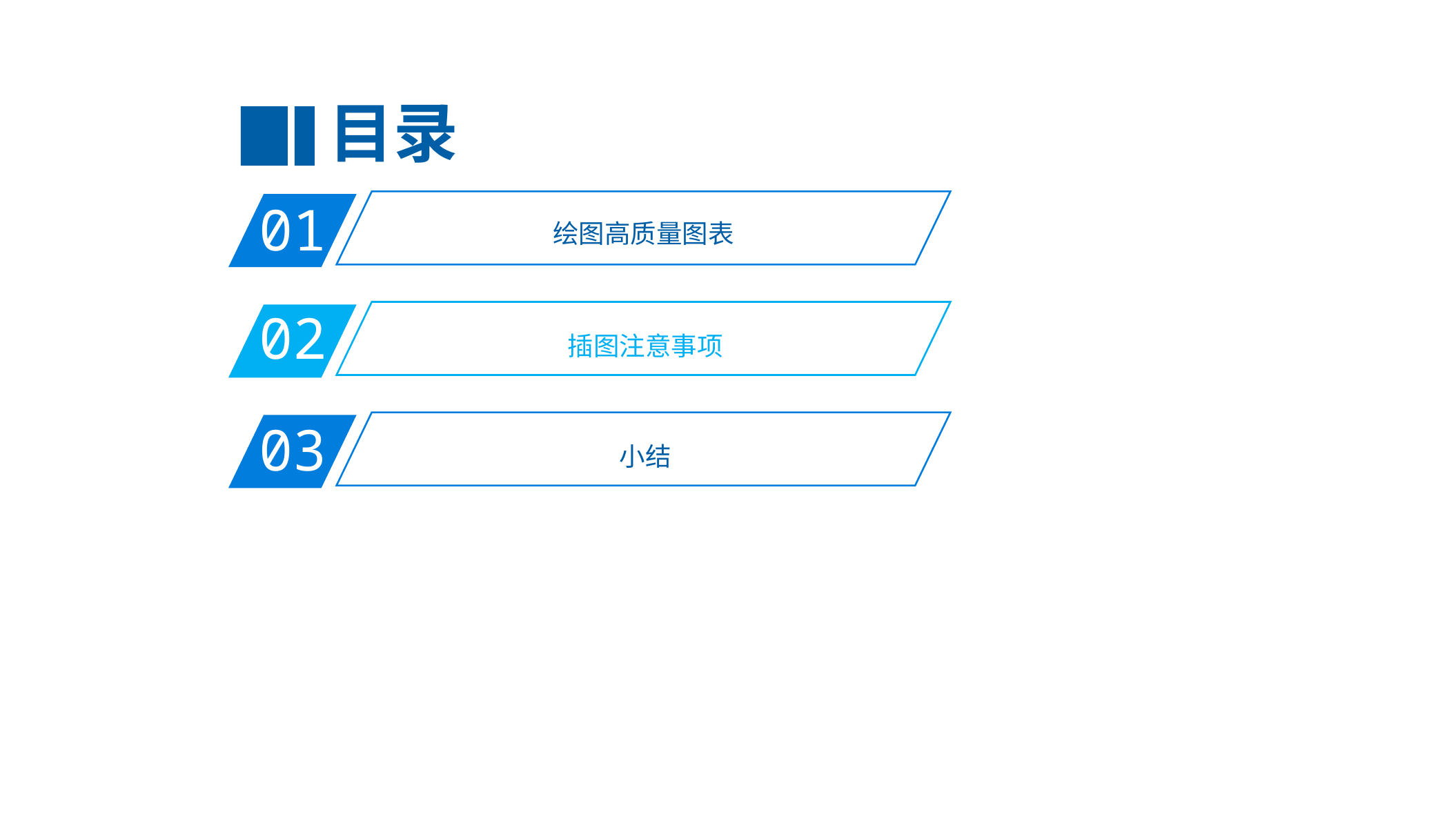

目录

01

绘图高质量图表
02

插图注意事项
03

小结